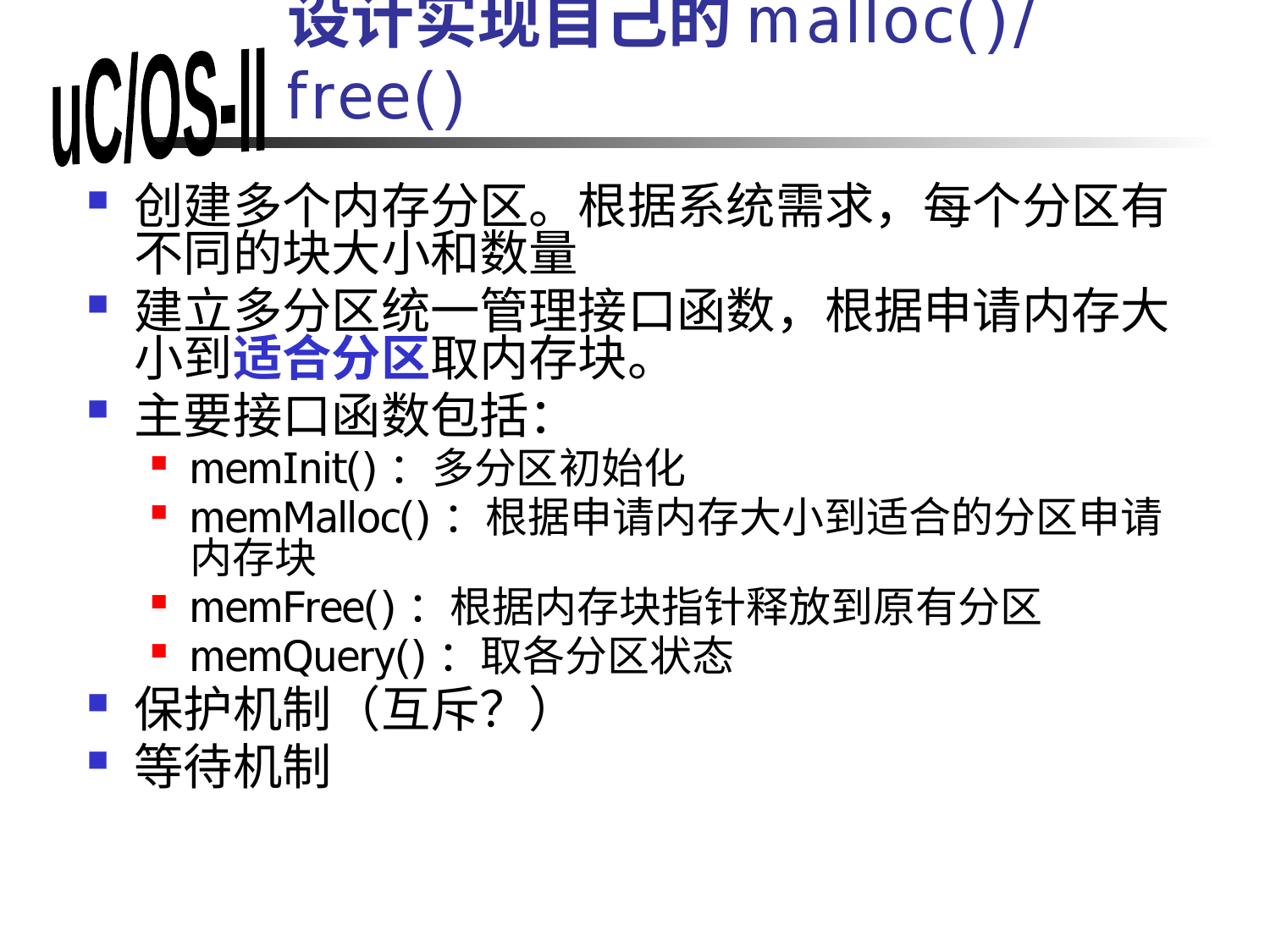

# 设计实现自己的malloc()/free()
创建多个内存分区。根据系统需求，每个分区有不同的块大小和数量
建立多分区统一管理接口函数，根据申请内存大小到适合分区取内存块。
主要接口函数包括：
memInit()：多分区初始化
memMalloc()：根据申请内存大小到适合的分区申请内存块
memFree()：根据内存块指针释放到原有分区
memQuery()：取各分区状态
保护机制（互斥？）
等待机制